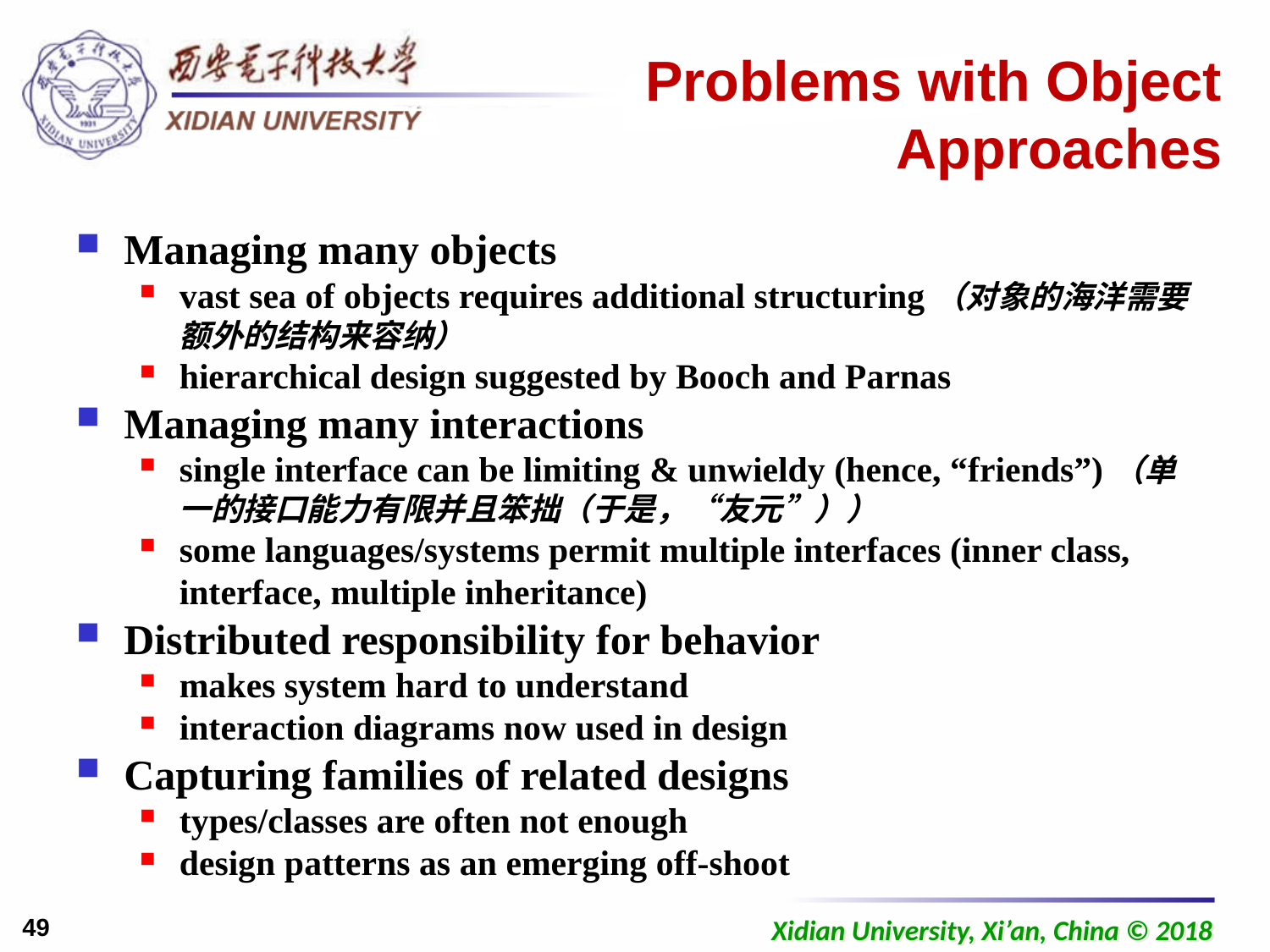

# Problems with Object Approaches
Managing many objects
vast sea of objects requires additional structuring（对象的海洋需要额外的结构来容纳）
hierarchical design suggested by Booch and Parnas
Managing many interactions
single interface can be limiting & unwieldy (hence, “friends”)（单一的接口能力有限并且笨拙（于是，“友元”））
some languages/systems permit multiple interfaces (inner class, interface, multiple inheritance)
Distributed responsibility for behavior
makes system hard to understand
interaction diagrams now used in design
Capturing families of related designs
types/classes are often not enough
design patterns as an emerging off-shoot